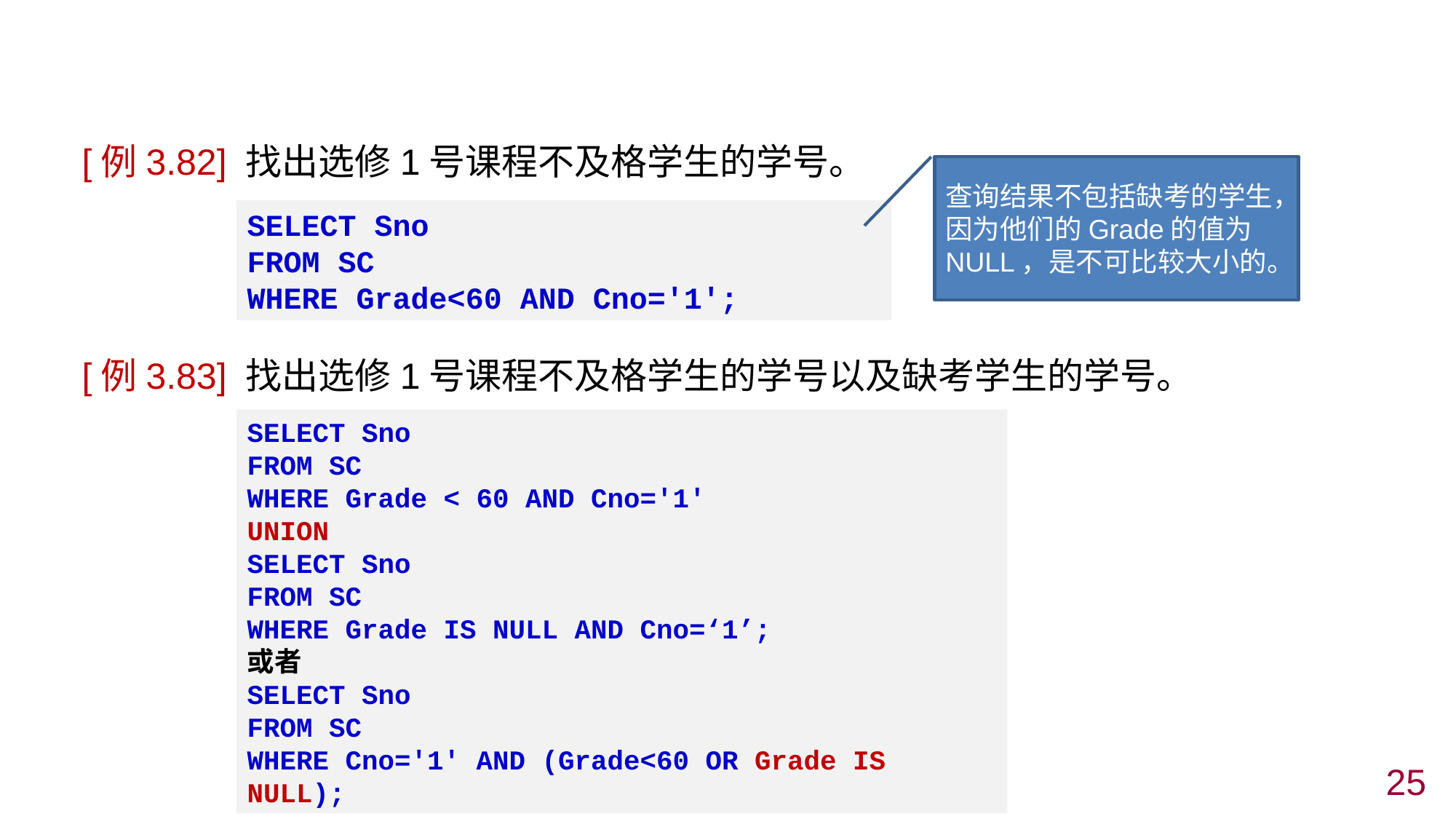

#
[例3.82] 找出选修1号课程不及格学生的学号。

[例3.83] 找出选修1号课程不及格学生的学号以及缺考学生的学号。

查询结果不包括缺考的学生，因为他们的Grade的值为NULL，是不可比较大小的。
SELECT Sno
FROM SC
WHERE Grade<60 AND Cno='1';
SELECT Sno
FROM SC
WHERE Grade < 60 AND Cno='1'
UNION
SELECT Sno
FROM SC
WHERE Grade IS NULL AND Cno=‘1’;
或者
SELECT Sno
FROM SC
WHERE Cno='1' AND (Grade<60 OR Grade IS NULL);
25